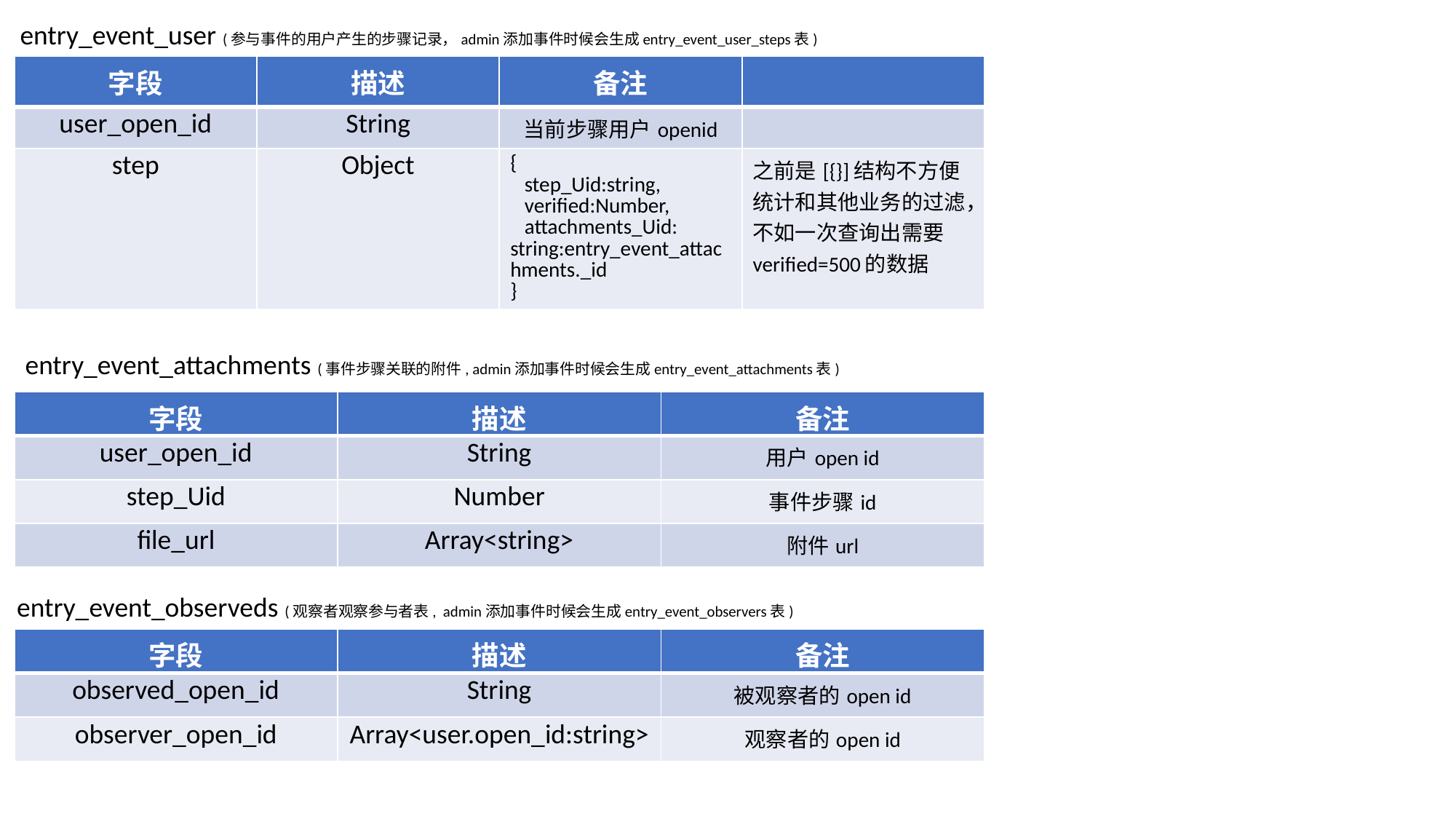

entry_event_user (参与事件的用户产生的步骤记录，admin添加事件时候会生成entry_event_user_steps表)
| 字段 | 描述 | 备注 |  |
| --- | --- | --- | --- |
| user\_open\_id | String | 当前步骤用户openid |  |
| step | Object | { step\_Uid:string, verified:Number, attachments\_Uid: string:entry\_event\_attachments.\_id } | 之前是[{}]结构不方便统计和其他业务的过滤，不如一次查询出需要verified=500的数据 |
entry_event_attachments (事件步骤关联的附件, admin添加事件时候会生成entry_event_attachments表)
| 字段 | 描述 | 备注 |
| --- | --- | --- |
| user\_open\_id | String | 用户open id |
| step\_Uid | Number | 事件步骤id |
| file\_url | Array<string> | 附件url |
entry_event_observeds (观察者观察参与者表,  admin添加事件时候会生成entry_event_observers表)
| 字段 | 描述 | 备注 |
| --- | --- | --- |
| observed\_open\_id | String | 被观察者的open id |
| observer\_open\_id | Array<user.open\_id:string> | 观察者的open id |